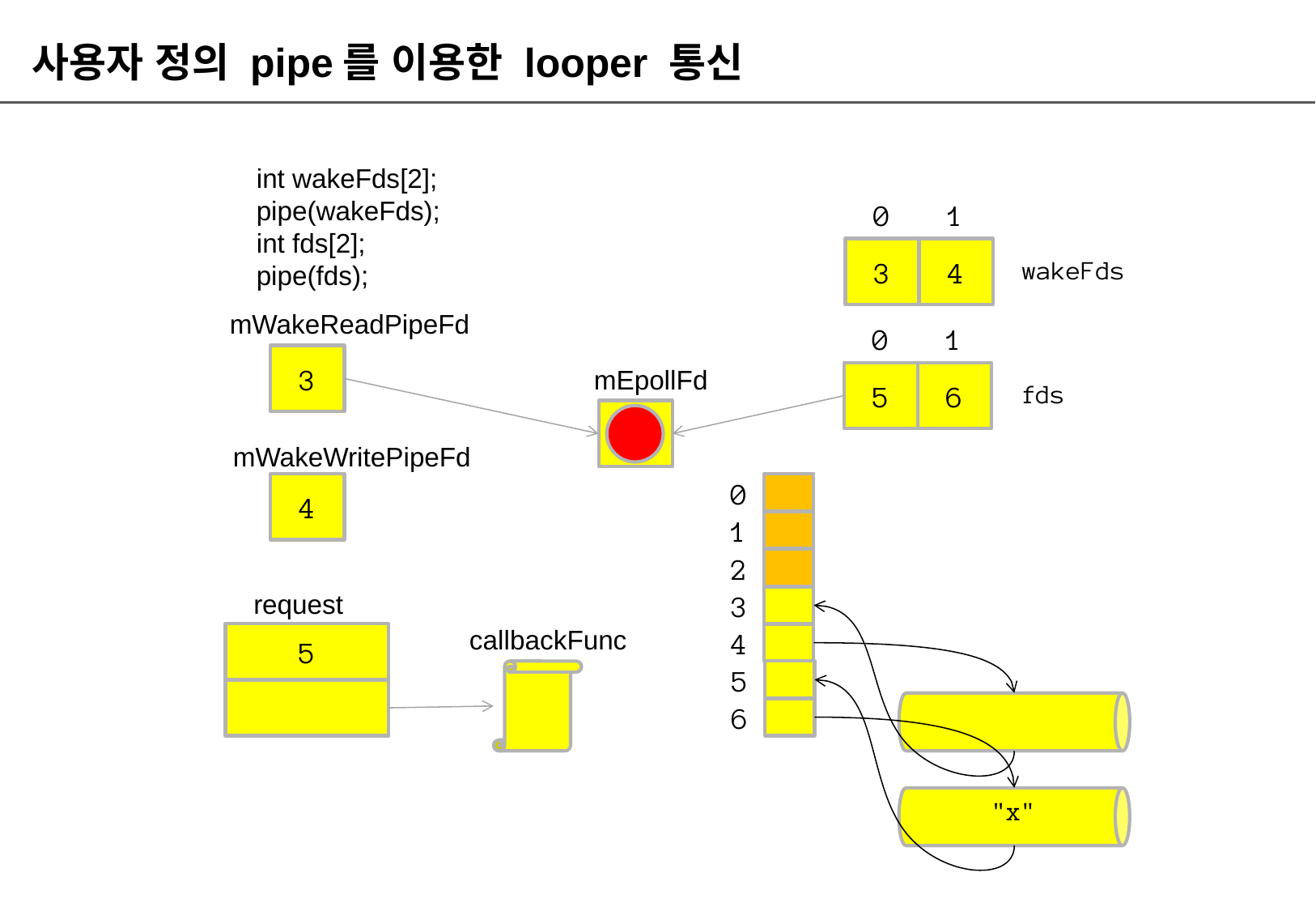

# 사용자 정의 pipe를 이용한 looper 통신
int wakeFds[2];
pipe(wakeFds);
int fds[2];
pipe(fds);
0
1
3
4
wakeFds
mWakeReadPipeFd
0
1
3
mEpollFd
5
6
fds

mWakeWritePipeFd
4
0

1

2

request
3

callbackFunc
5
4

5

6

"x"